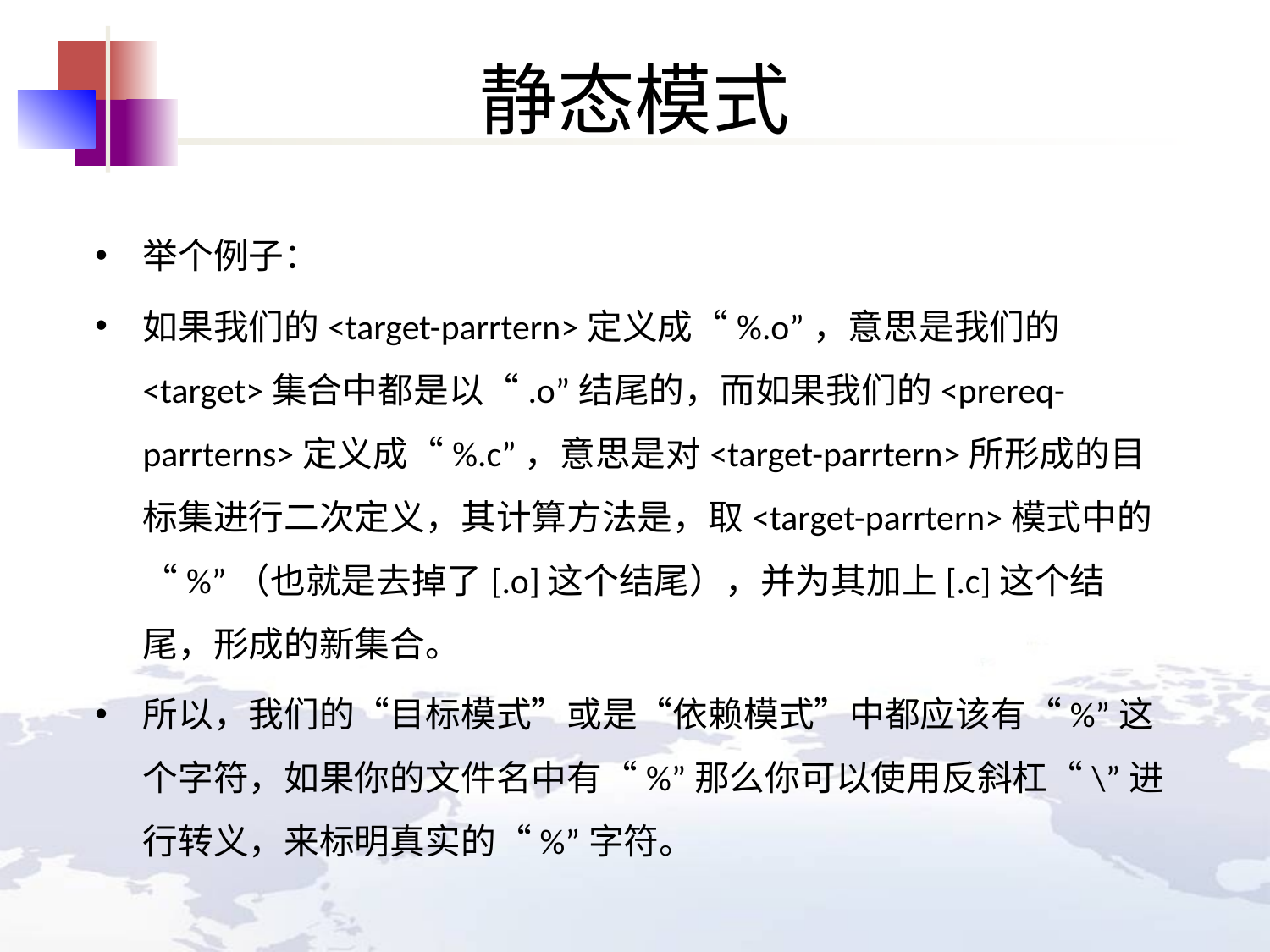

# 静态模式
举个例子：
如果我们的<target-parrtern>定义成“%.o”，意思是我们的<target>集合中都是以“.o”结尾的，而如果我们的<prereq-parrterns>定义成“%.c”，意思是对<target-parrtern>所形成的目标集进行二次定义，其计算方法是，取<target-parrtern>模式中的“%”（也就是去掉了[.o]这个结尾），并为其加上[.c]这个结尾，形成的新集合。
所以，我们的“目标模式”或是“依赖模式”中都应该有“%”这个字符，如果你的文件名中有“%”那么你可以使用反斜杠“\”进行转义，来标明真实的“%”字符。